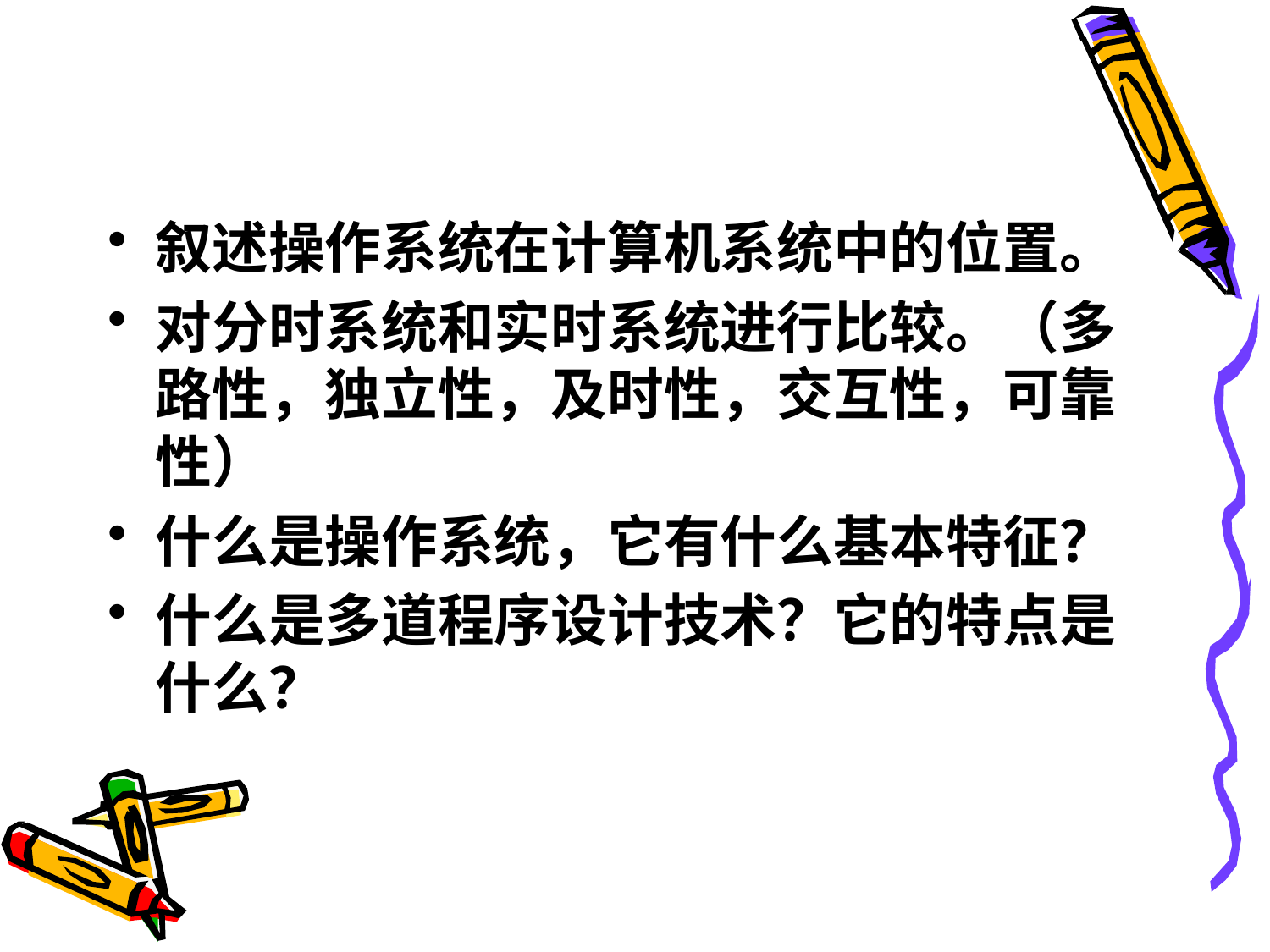

# 论述题
叙述操作系统在计算机系统中的位置。
对分时系统和实时系统进行比较。（多路性，独立性，及时性，交互性，可靠性）
什么是操作系统，它有什么基本特征？
什么是多道程序设计技术？它的特点是什么？